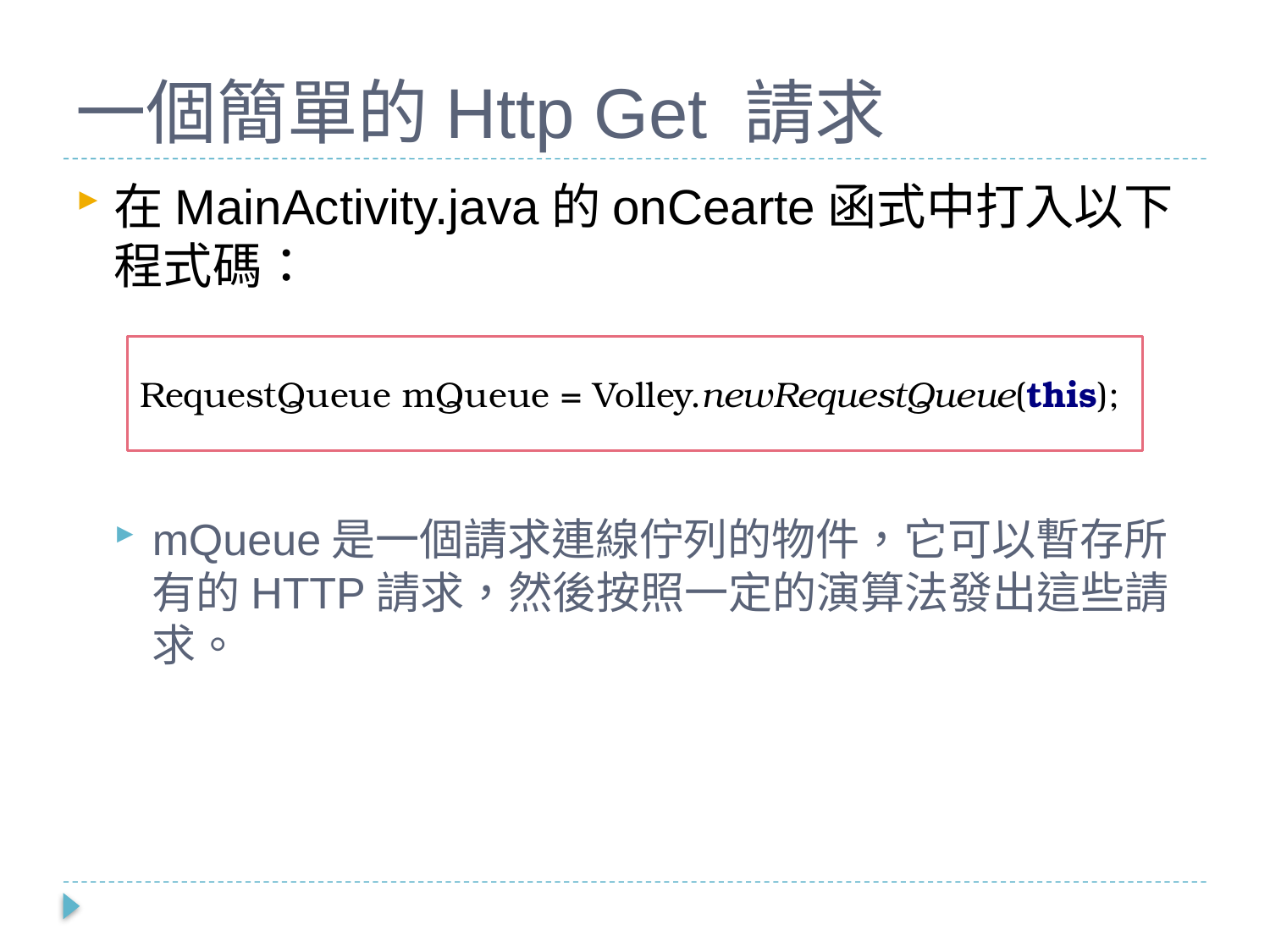

# 一個簡單的Http Get 請求
在MainActivity.java的onCearte函式中打入以下程式碼：

mQueue是一個請求連線佇列的物件，它可以暫存所有的HTTP請求，然後按照一定的演算法發出這些請求。

RequestQueue mQueue = Volley.newRequestQueue(this);